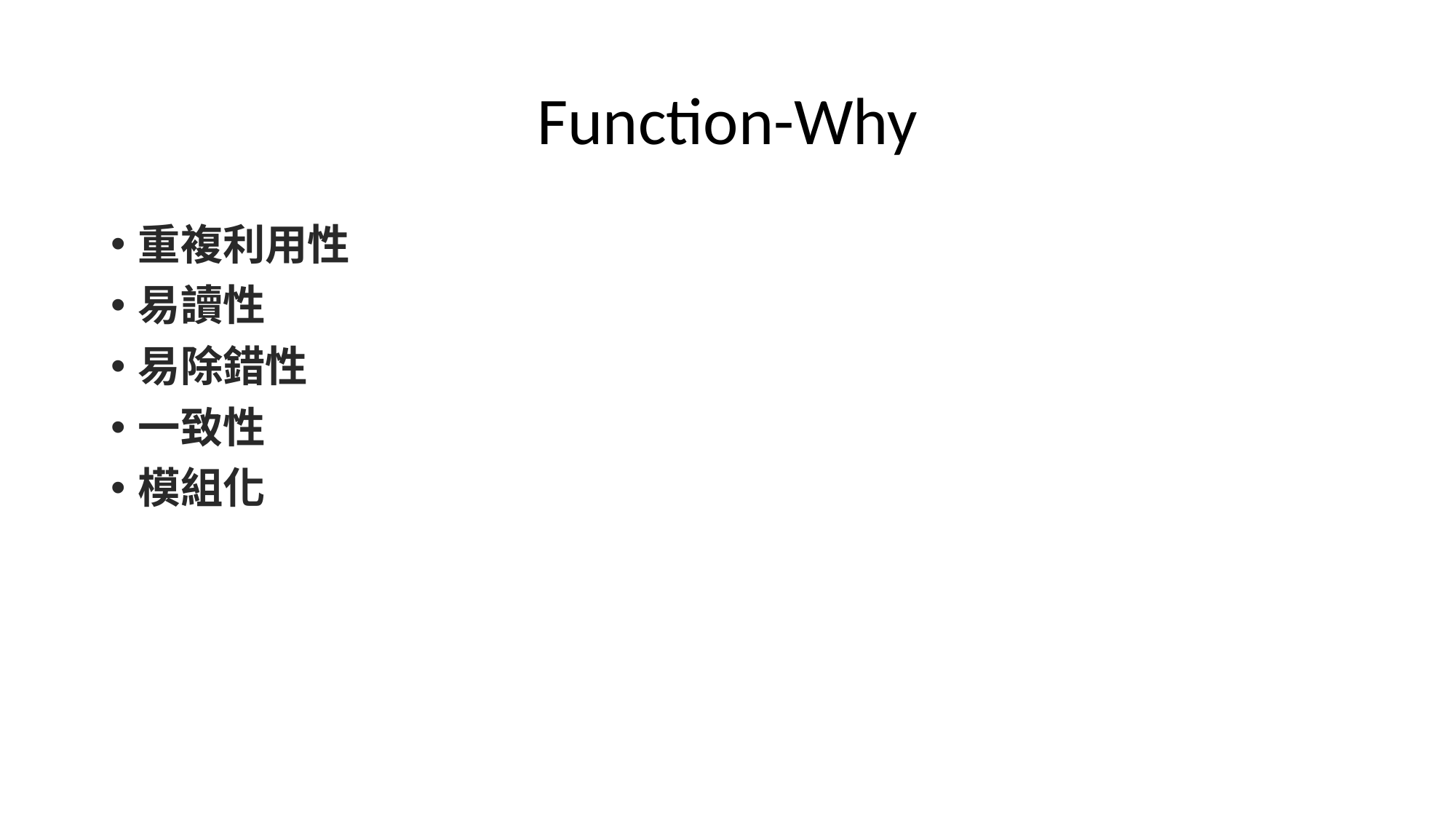

# Function-Why
重複利用性
易讀性
易除錯性
一致性
模組化